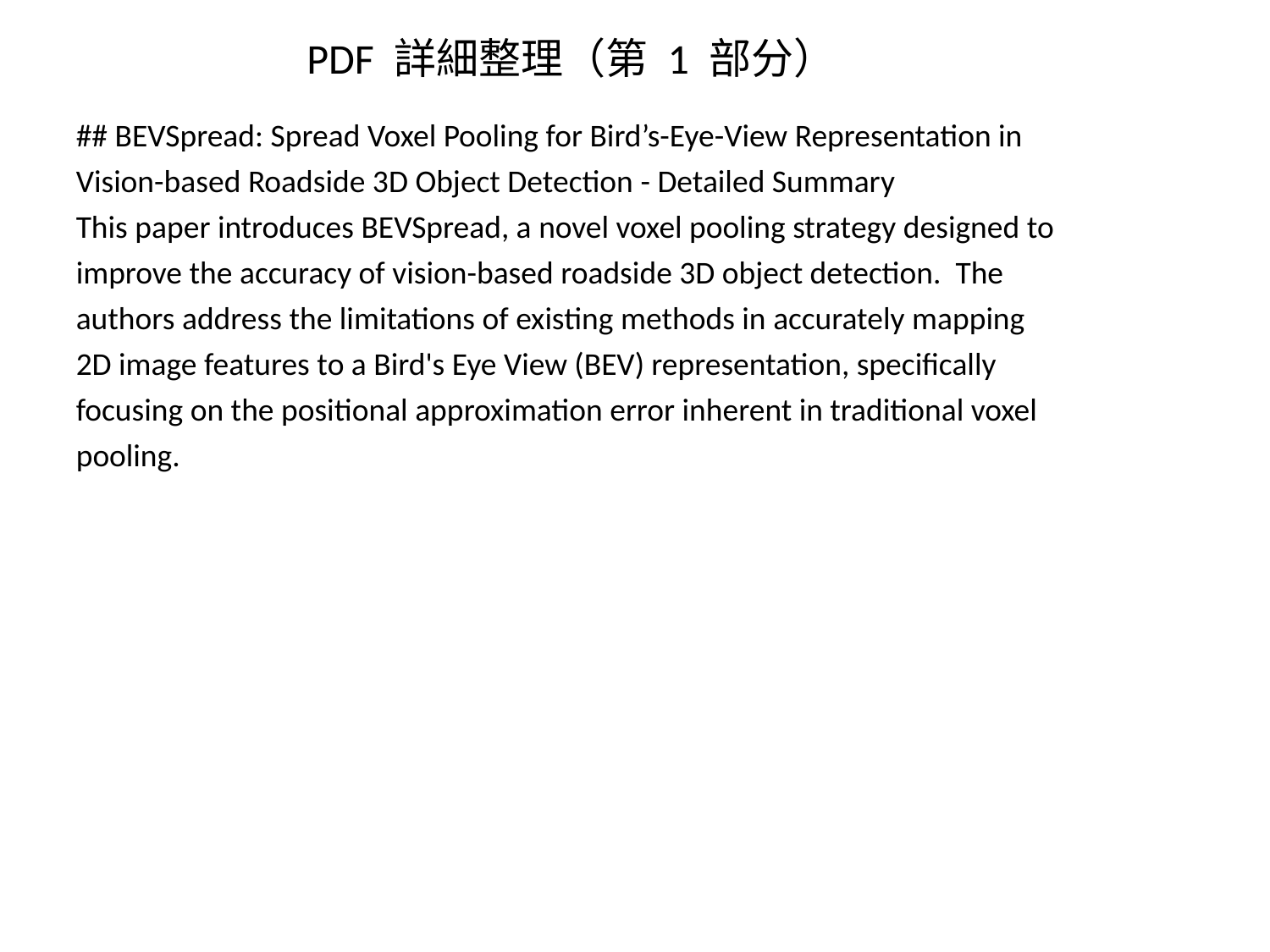

PDF 詳細整理（第 1 部分）

## BEVSpread: Spread Voxel Pooling for Bird’s-Eye-View Representation in Vision-based Roadside 3D Object Detection - Detailed Summary This paper introduces BEVSpread, a novel voxel pooling strategy designed to improve the accuracy of vision-based roadside 3D object detection.  The authors address the limitations of existing methods in accurately mapping 2D image features to a Bird's Eye View (BEV) representation, specifically focusing on the positional approximation error inherent in traditional voxel pooling.